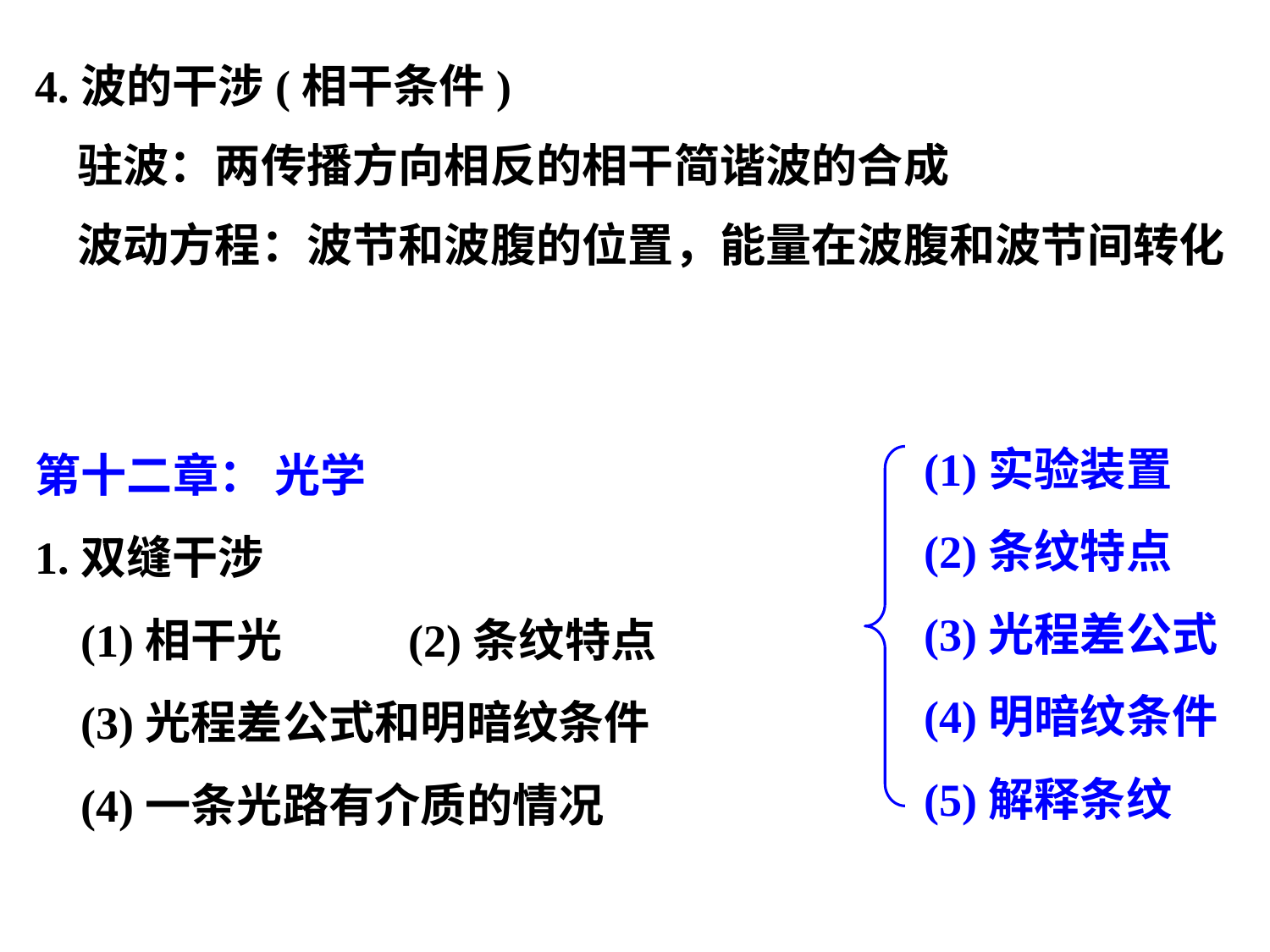

4.波的干涉(相干条件)
   驻波：两传播方向相反的相干简谐波的合成
   波动方程：波节和波腹的位置，能量在波腹和波节间转化
(1)实验装置
(2)条纹特点
(3)光程差公式
(4)明暗纹条件
(5)解释条纹

第十二章： 光学
1.双缝干涉
    (1)相干光           (2)条纹特点
    (3)光程差公式和明暗纹条件
    (4)一条光路有介质的情况